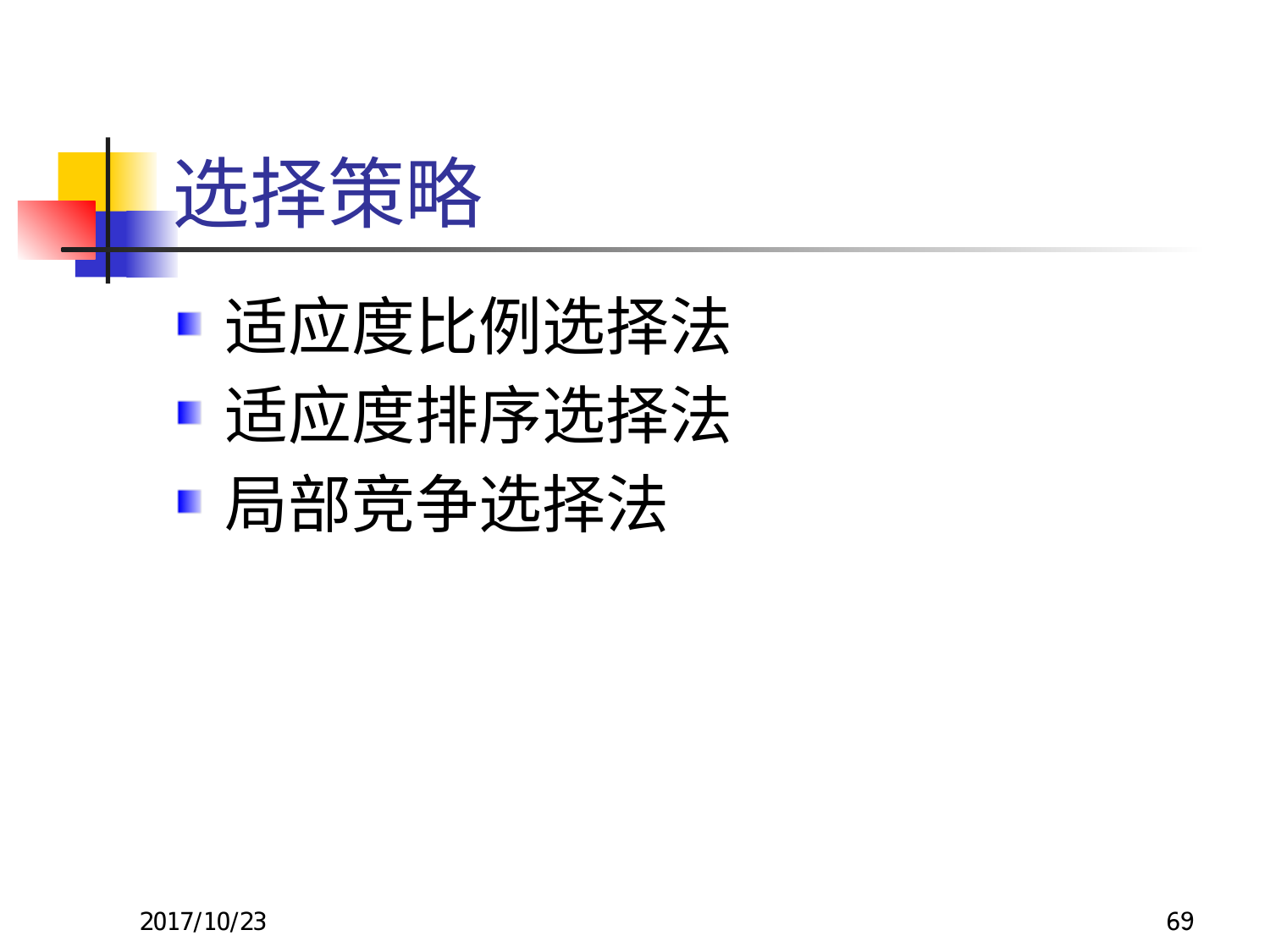

# 选择策略
适应度比例选择法
适应度排序选择法
局部竞争选择法
2017/10/23
69